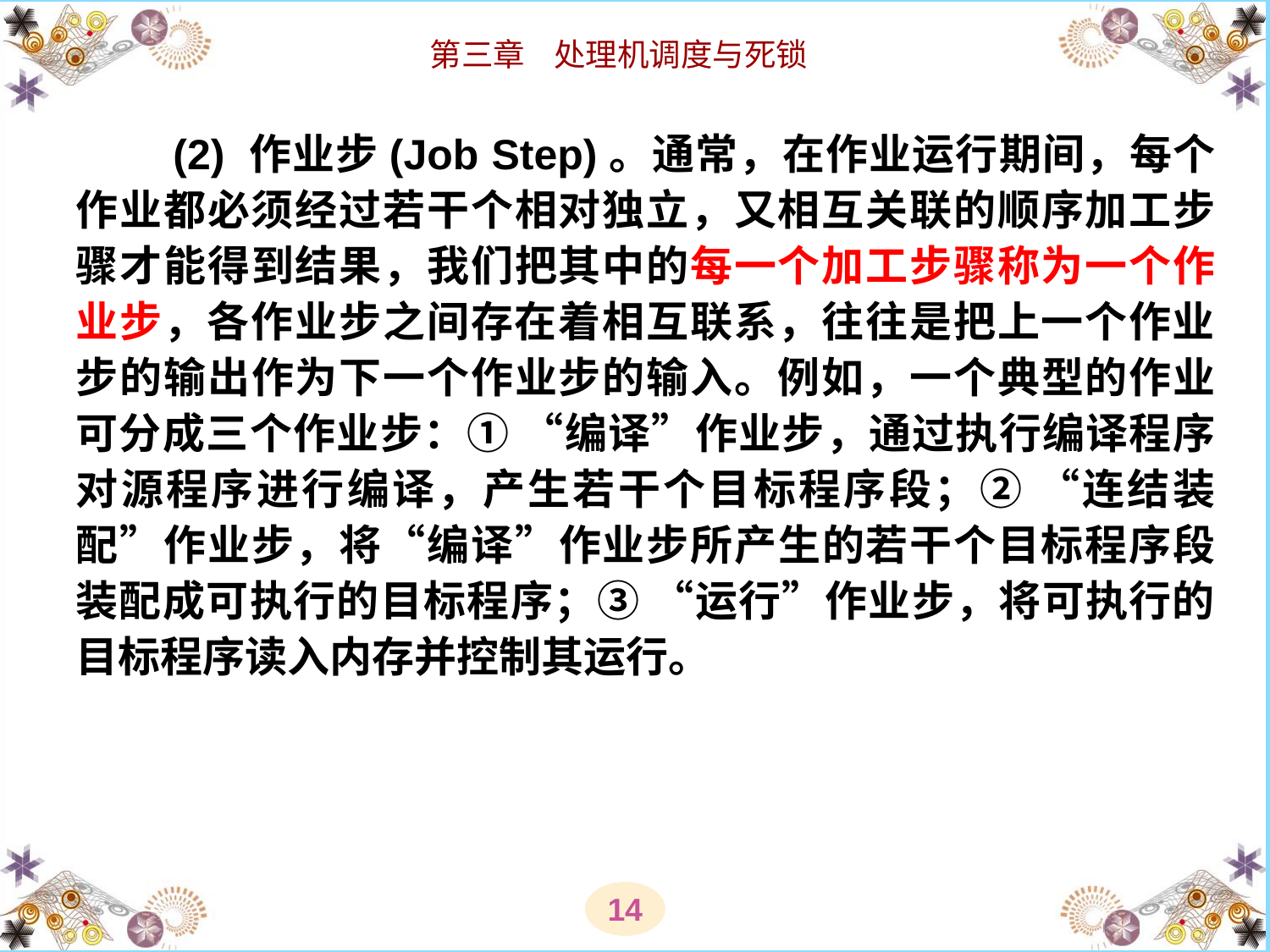

(2) 作业步(Job Step)。通常，在作业运行期间，每个作业都必须经过若干个相对独立，又相互关联的顺序加工步骤才能得到结果，我们把其中的每一个加工步骤称为一个作业步，各作业步之间存在着相互联系，往往是把上一个作业步的输出作为下一个作业步的输入。例如，一个典型的作业可分成三个作业步：① “编译”作业步，通过执行编译程序对源程序进行编译，产生若干个目标程序段；② “连结装配”作业步，将“编译”作业步所产生的若干个目标程序段装配成可执行的目标程序；③ “运行”作业步，将可执行的目标程序读入内存并控制其运行。